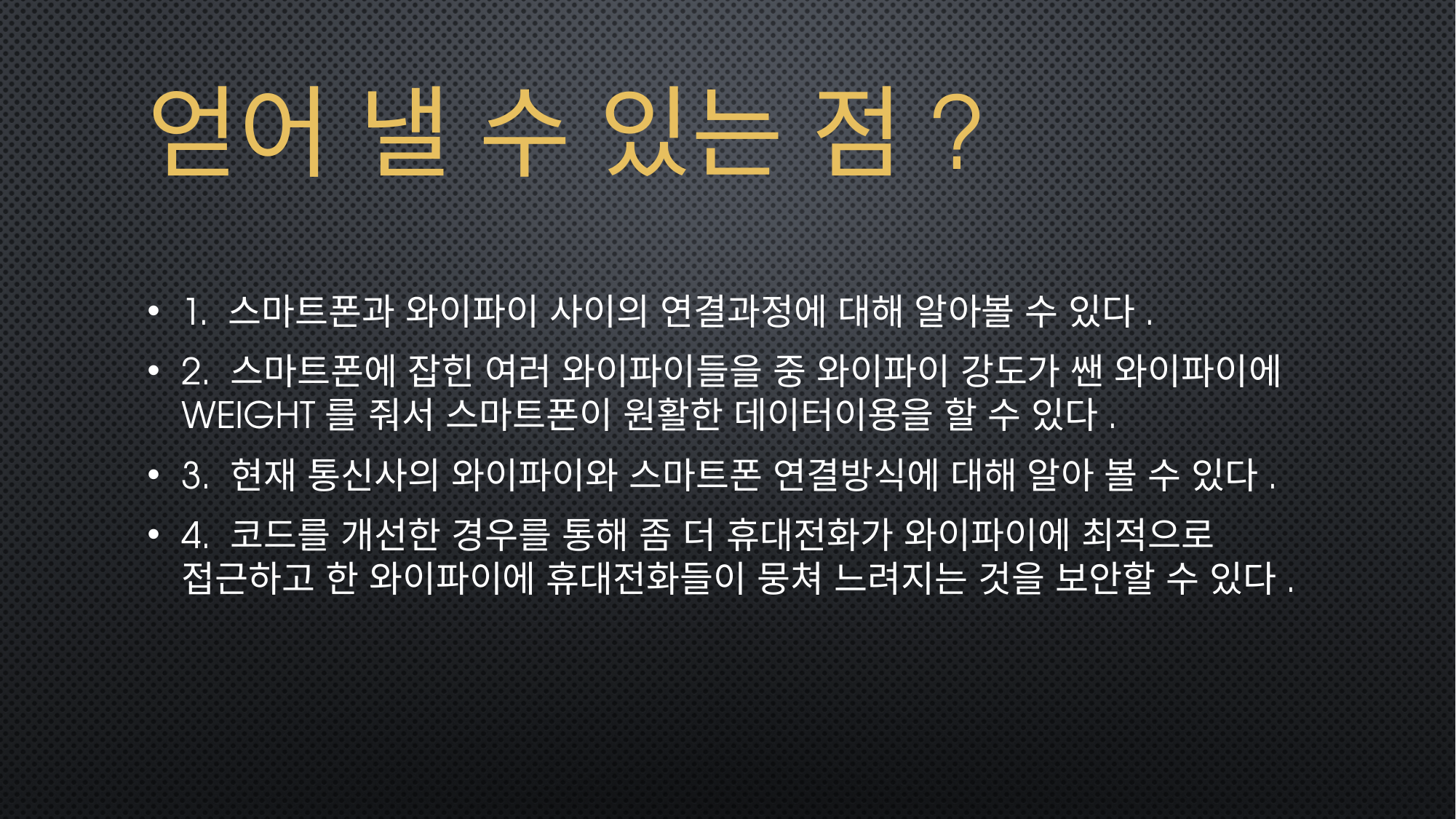

# 얻어 낼 수 있는 점?
1. 스마트폰과 와이파이 사이의 연결과정에 대해 알아볼 수 있다.
2. 스마트폰에 잡힌 여러 와이파이들을 중 와이파이 강도가 쌘 와이파이에 weight를 줘서 스마트폰이 원활한 데이터이용을 할 수 있다.
3. 현재 통신사의 와이파이와 스마트폰 연결방식에 대해 알아 볼 수 있다.
4. 코드를 개선한 경우를 통해 좀 더 휴대전화가 와이파이에 최적으로 접근하고 한 와이파이에 휴대전화들이 뭉쳐 느려지는 것을 보안할 수 있다.